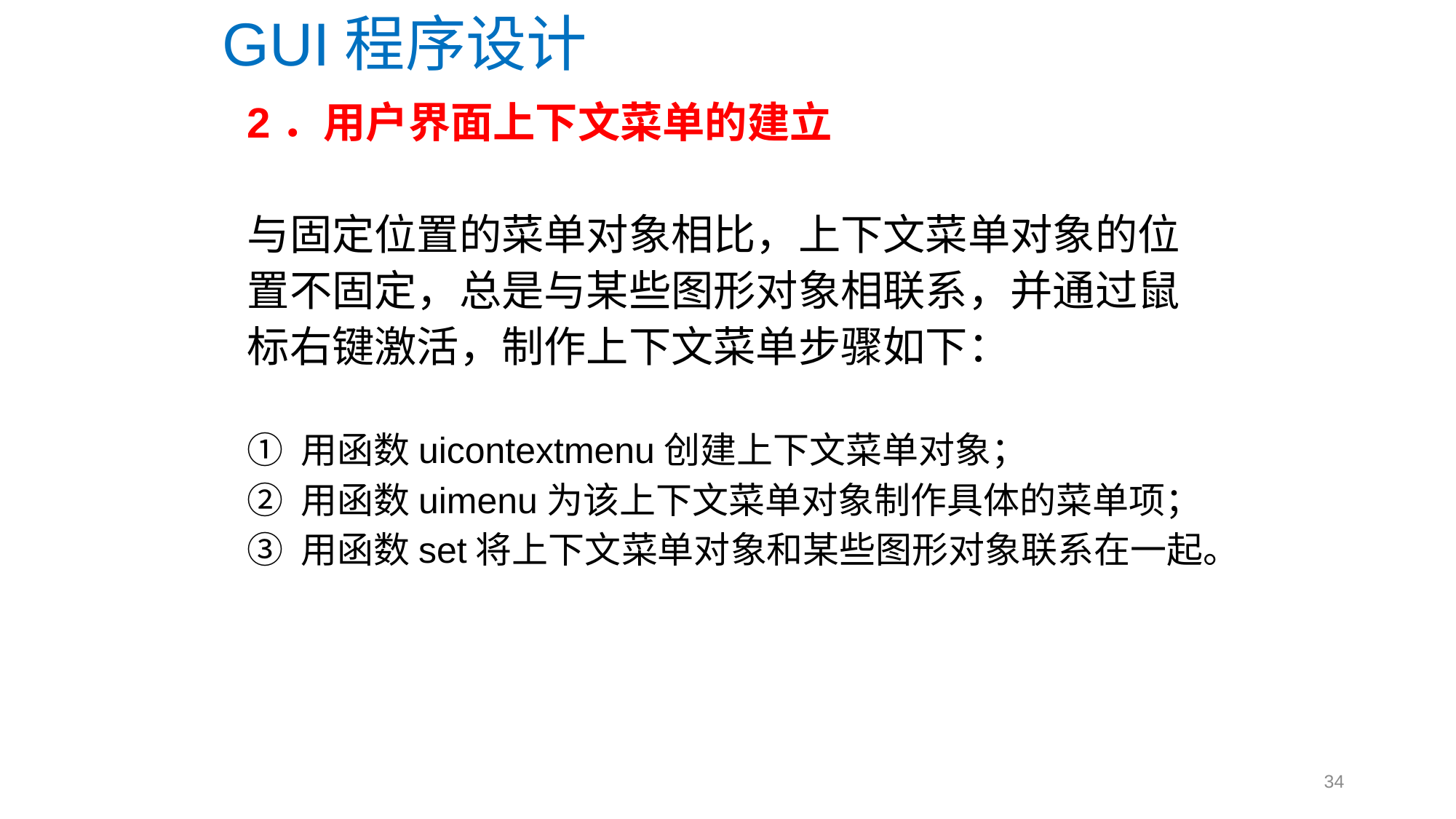

GUI程序设计
2．用户界面上下文菜单的建立

与固定位置的菜单对象相比，上下文菜单对象的位
置不固定，总是与某些图形对象相联系，并通过鼠
标右键激活，制作上下文菜单步骤如下：

① 用函数uicontextmenu创建上下文菜单对象；
② 用函数uimenu为该上下文菜单对象制作具体的菜单项；
③ 用函数set将上下文菜单对象和某些图形对象联系在一起。
34